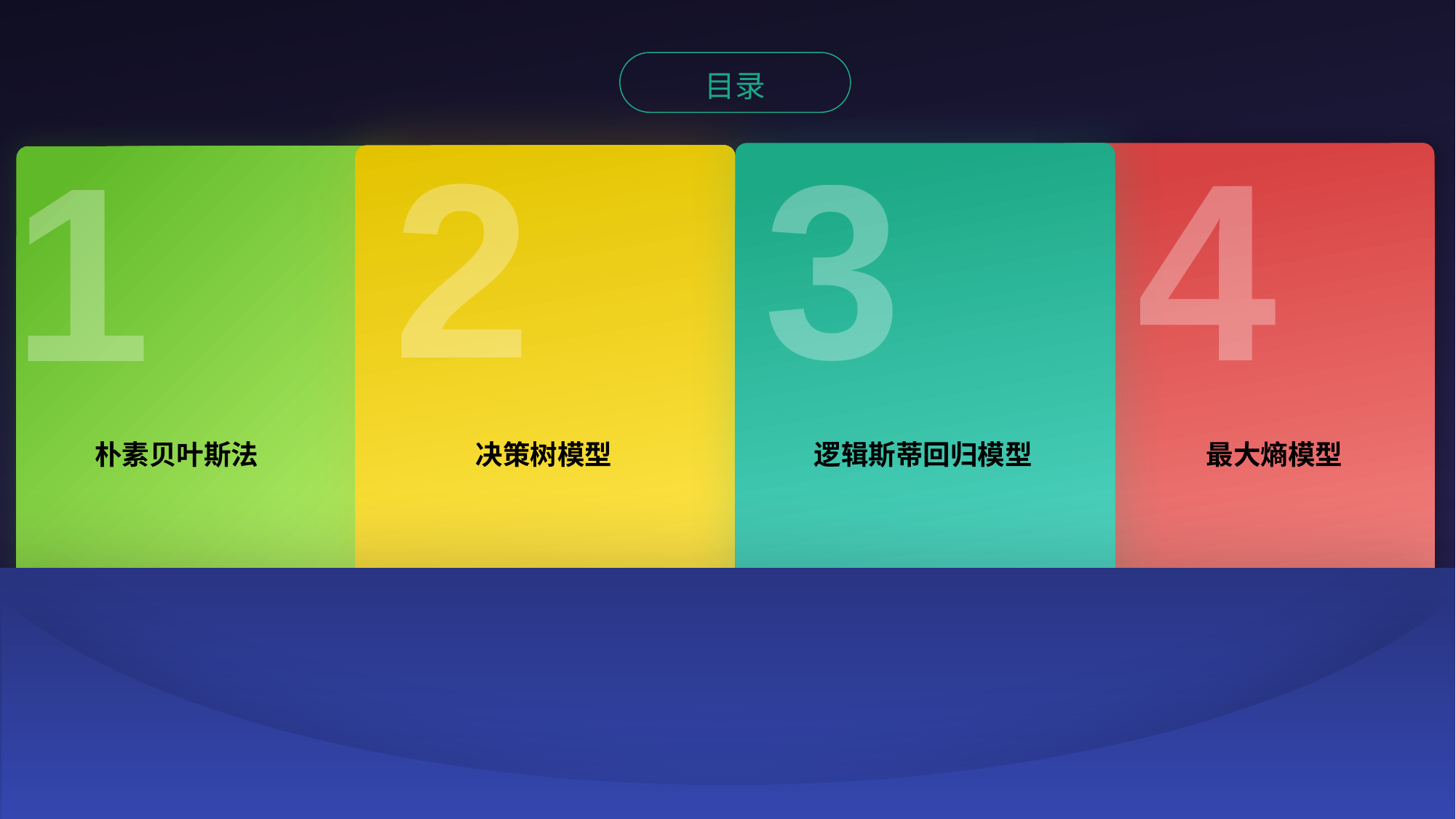

目录
4
2
3
1

朴素贝叶斯法
决策树模型
逻辑斯蒂回归模型
最大熵模型